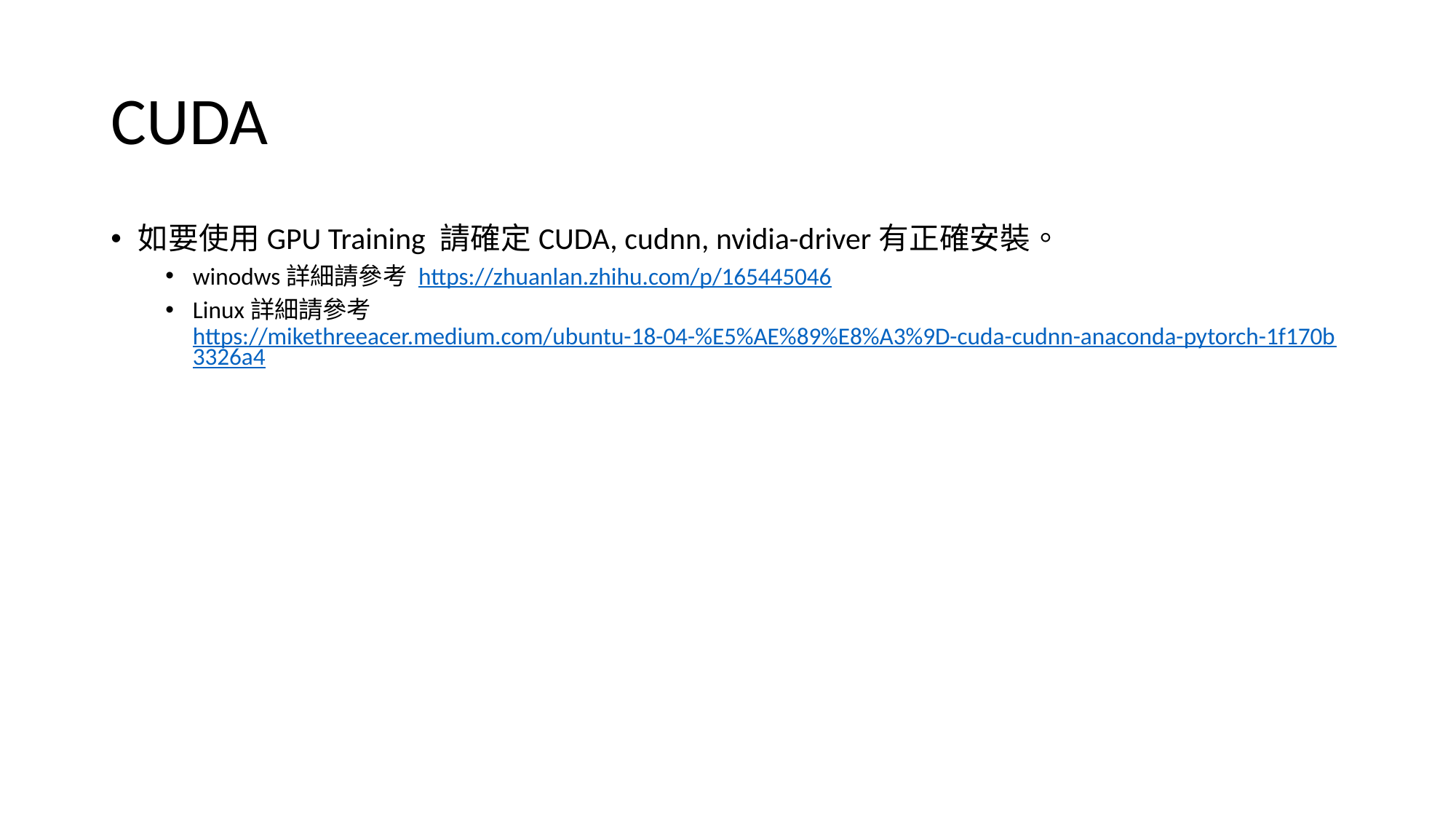

# CUDA
如要使用GPU Training 請確定CUDA, cudnn, nvidia-driver有正確安裝。
winodws詳細請參考 https://zhuanlan.zhihu.com/p/165445046
Linux詳細請參考 https://mikethreeacer.medium.com/ubuntu-18-04-%E5%AE%89%E8%A3%9D-cuda-cudnn-anaconda-pytorch-1f170b3326a4